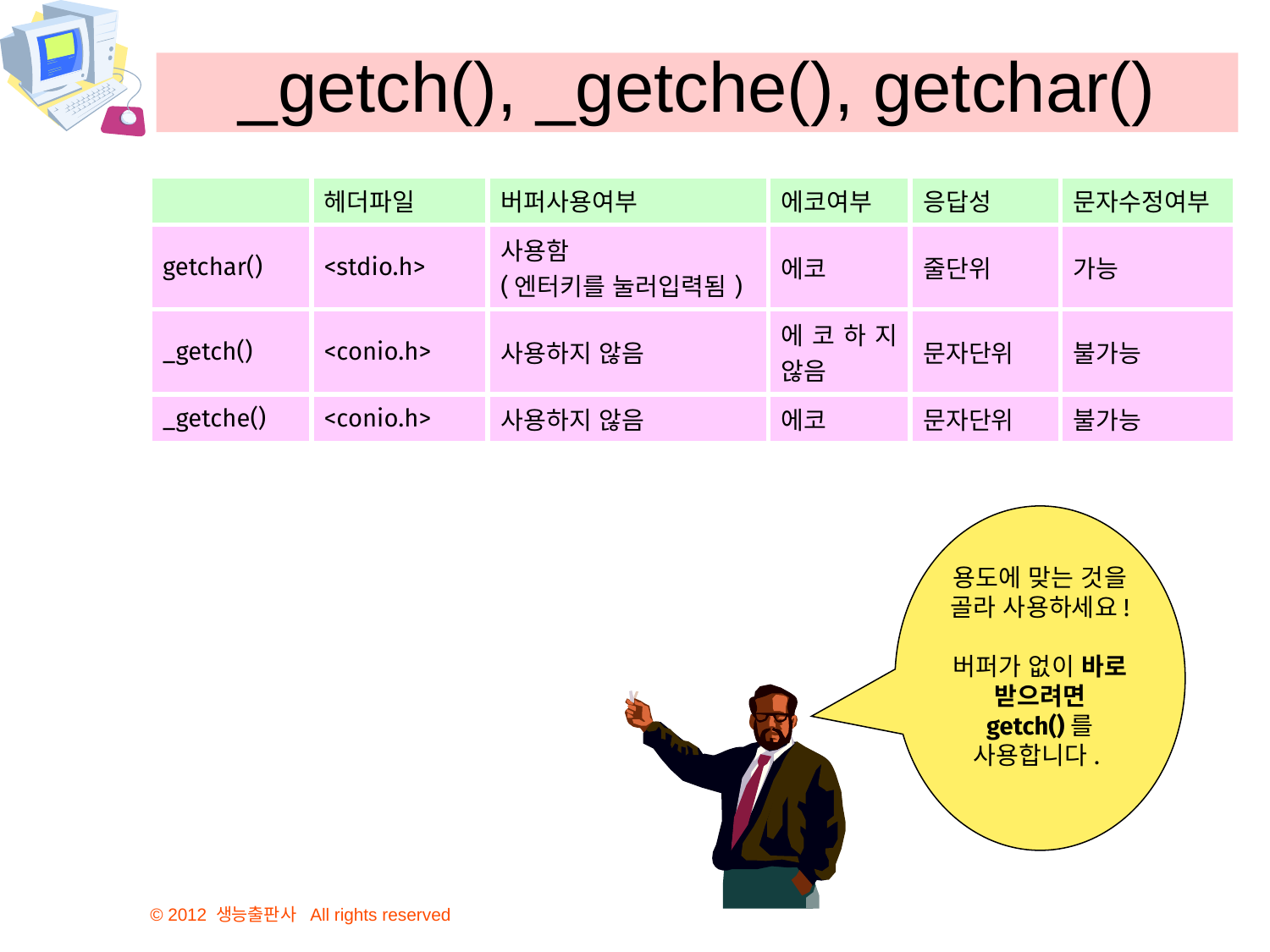

# _getch(), _getche(), getchar()
|  | 헤더파일 | 버퍼사용여부 | 에코여부 | 응답성 | 문자수정여부 |
| --- | --- | --- | --- | --- | --- |
| getchar() | <stdio.h> | 사용함 (엔터키를 눌러입력됨) | 에코 | 줄단위 | 가능 |
| \_getch() | <conio.h> | 사용하지 않음 | 에코하지 않음 | 문자단위 | 불가능 |
| \_getche() | <conio.h> | 사용하지 않음 | 에코 | 문자단위 | 불가능 |

용도에 맞는 것을 골라 사용하세요!

버퍼가 없이 바로 받으려면 getch()를 사용합니다.